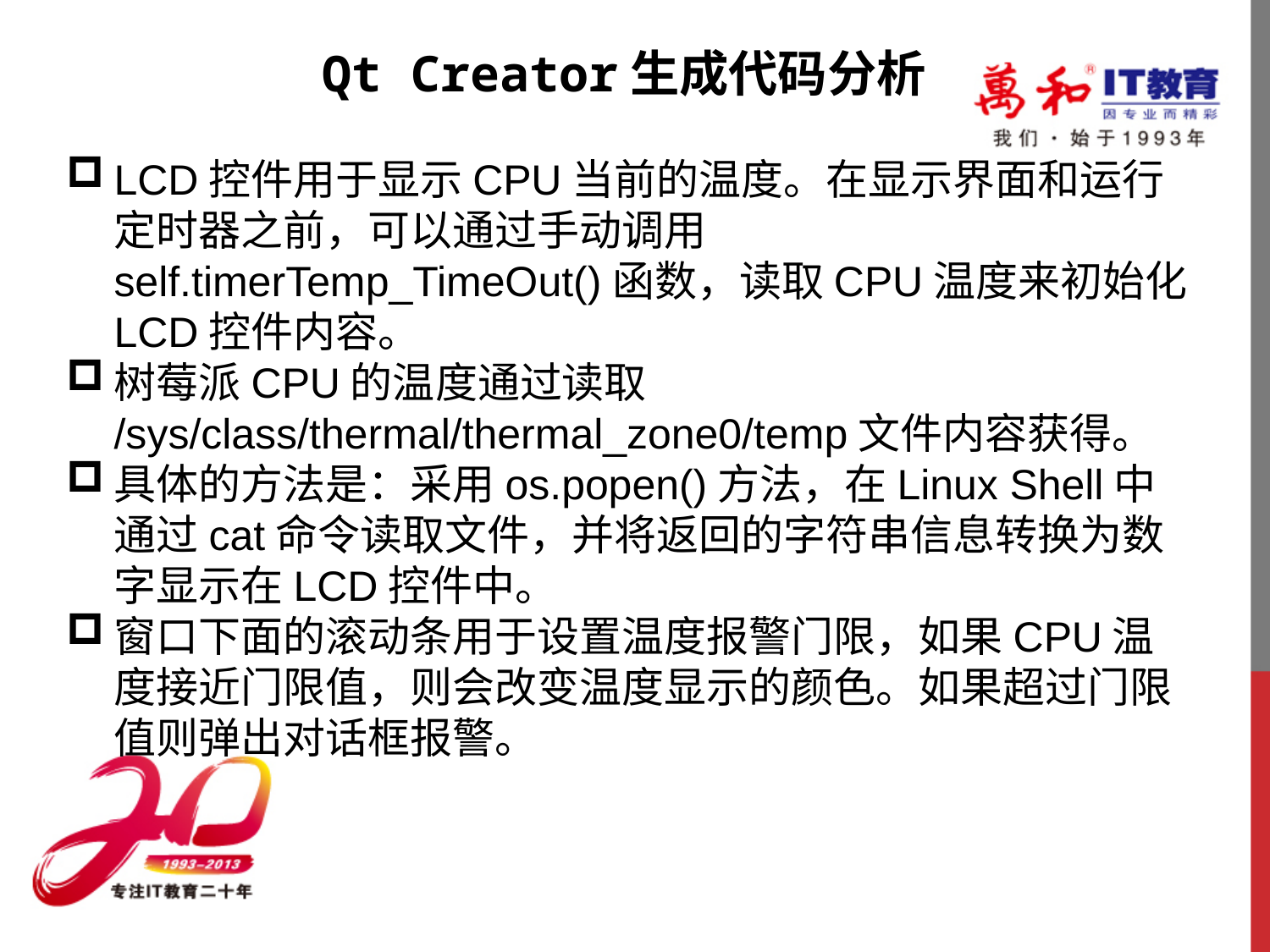

Qt Creator生成代码分析
LCD控件用于显示CPU当前的温度。在显示界面和运行定时器之前，可以通过手动调用self.timerTemp_TimeOut()函数，读取CPU温度来初始化LCD控件内容。
树莓派CPU的温度通过读取 /sys/class/thermal/thermal_zone0/temp文件内容获得。
具体的方法是：采用os.popen()方法，在Linux Shell中通过cat命令读取文件，并将返回的字符串信息转换为数字显示在LCD控件中。
窗口下面的滚动条用于设置温度报警门限，如果CPU温度接近门限值，则会改变温度显示的颜色。如果超过门限值则弹出对话框报警。